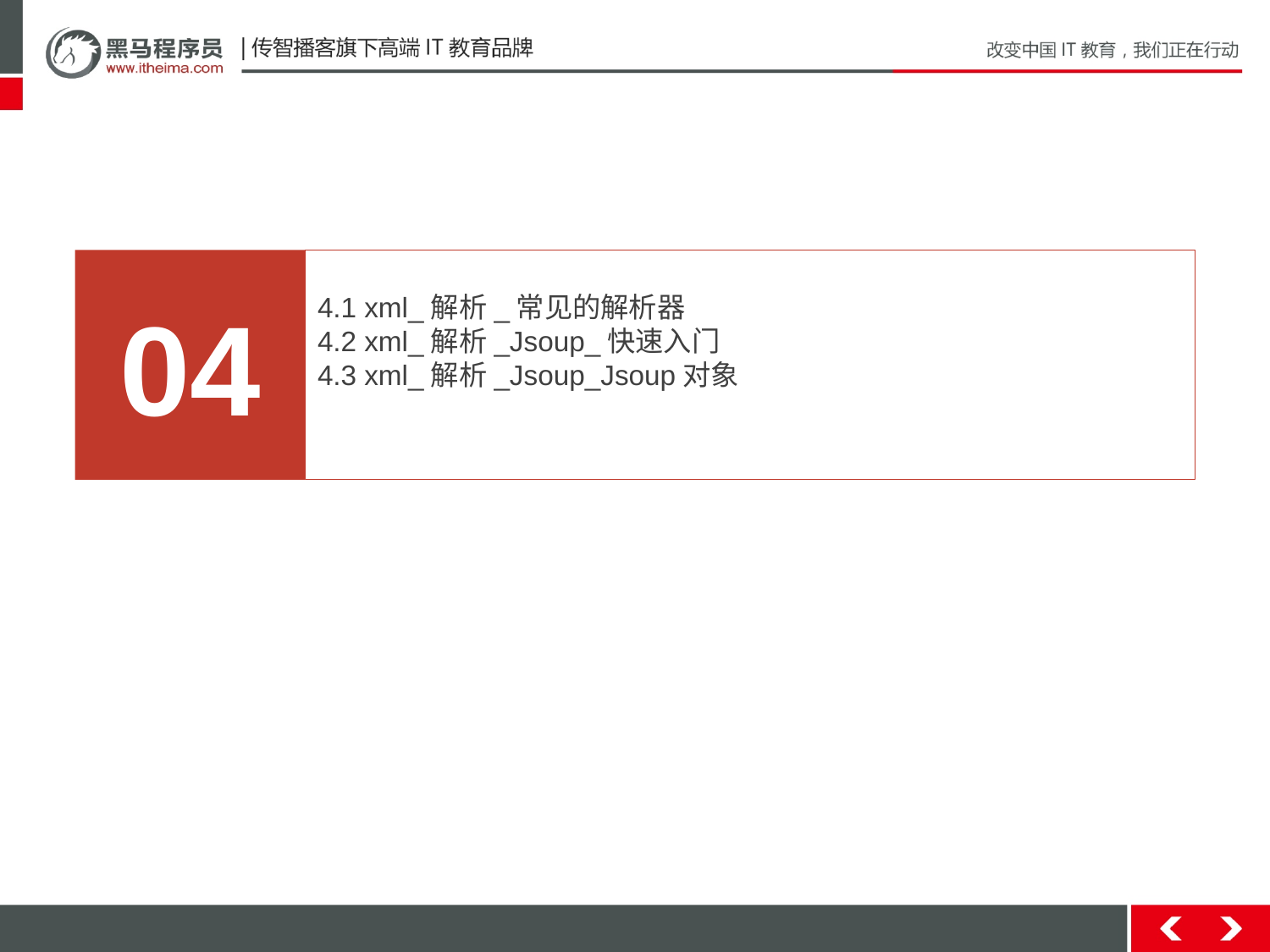

04

4.1 xml_解析_常见的解析器
4.2 xml_解析_Jsoup_快速入门
4.3 xml_解析_Jsoup_Jsoup对象